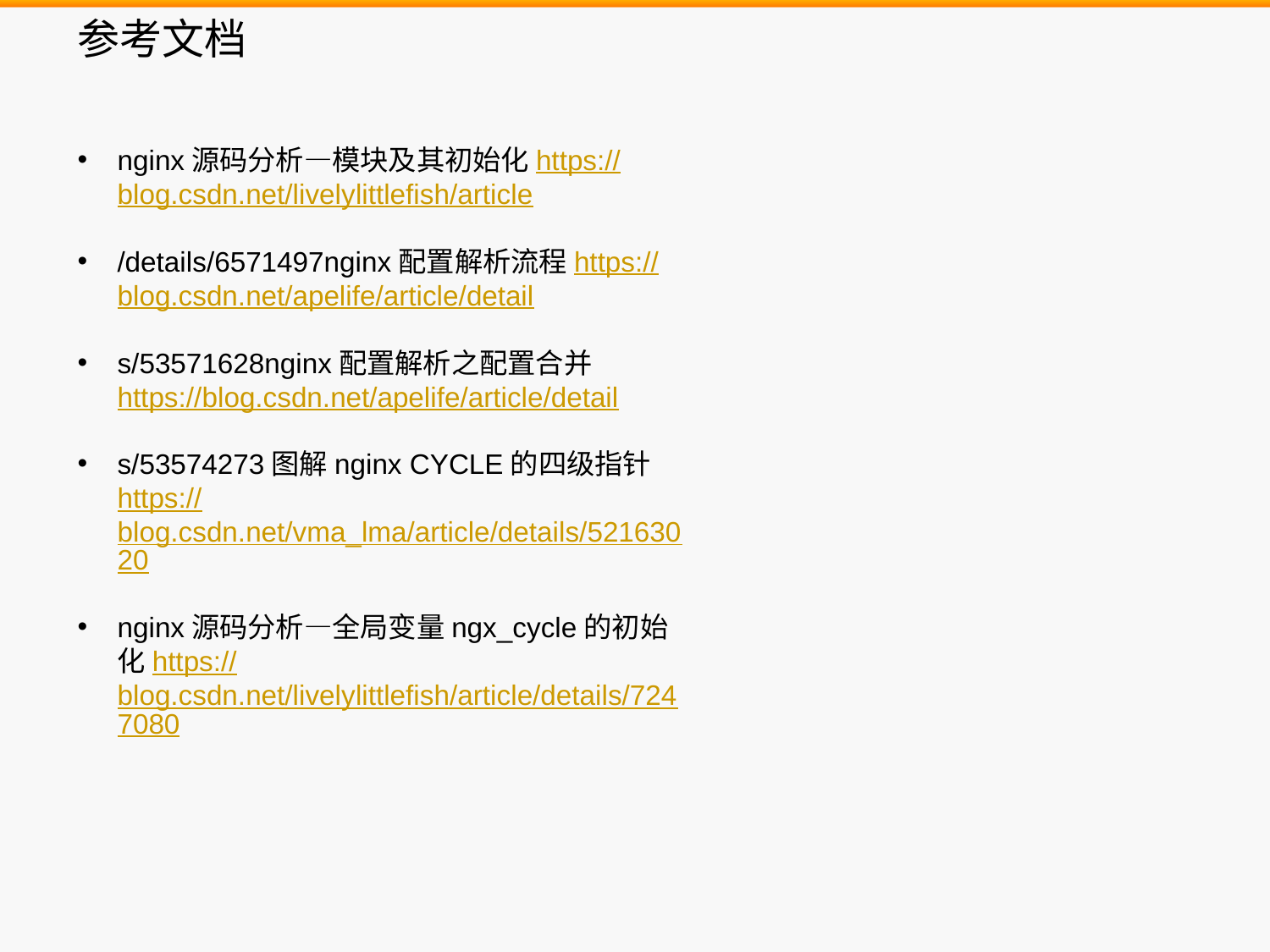

参考文档
nginx源码分析—模块及其初始化https://blog.csdn.net/livelylittlefish/article

/details/6571497nginx配置解析流程https://blog.csdn.net/apelife/article/detail

s/53571628nginx配置解析之配置合并https://blog.csdn.net/apelife/article/detail

s/53574273图解nginx CYCLE的四级指针https://blog.csdn.net/vma_lma/article/details/52163020

nginx源码分析—全局变量ngx_cycle的初始化https://blog.csdn.net/livelylittlefish/article/details/7247080